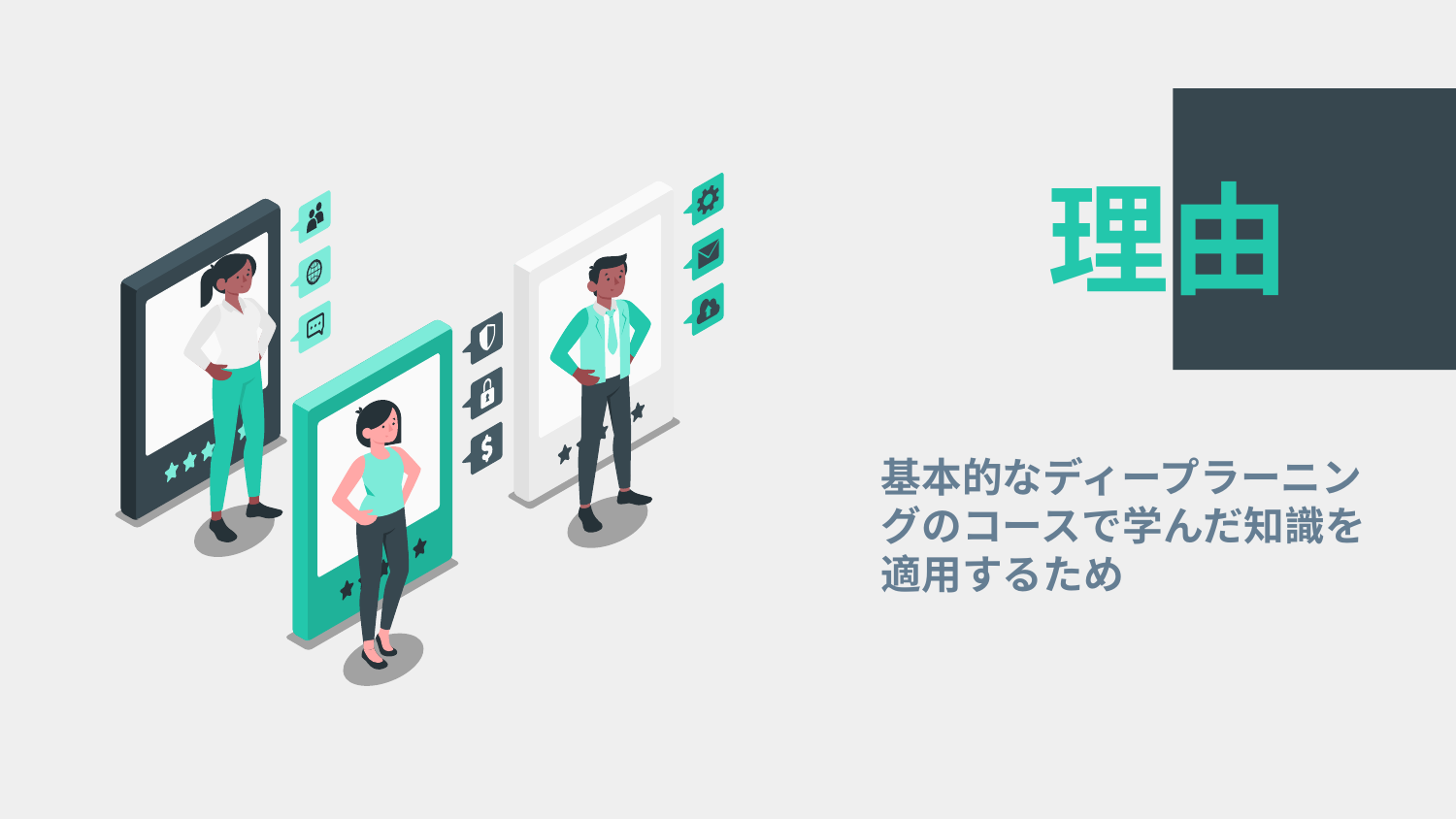

# 理由

基本的なディープラーニングのコースで学んだ知識を適用するため